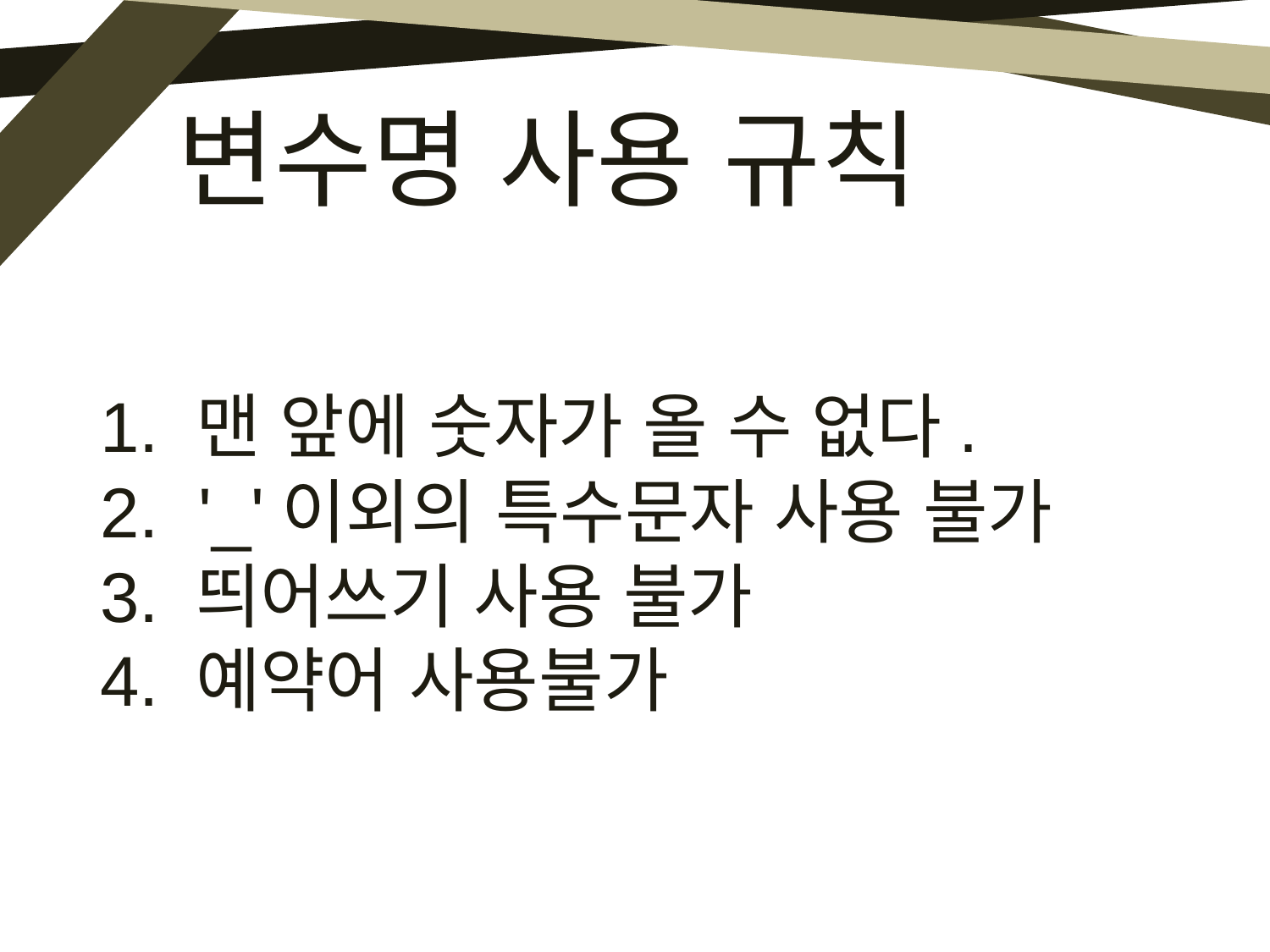

변수명 사용 규칙
1. 맨 앞에 숫자가 올 수 없다.
2.  '_'이외의 특수문자 사용 불가
3. 띄어쓰기 사용 불가
4. 예약어 사용불가